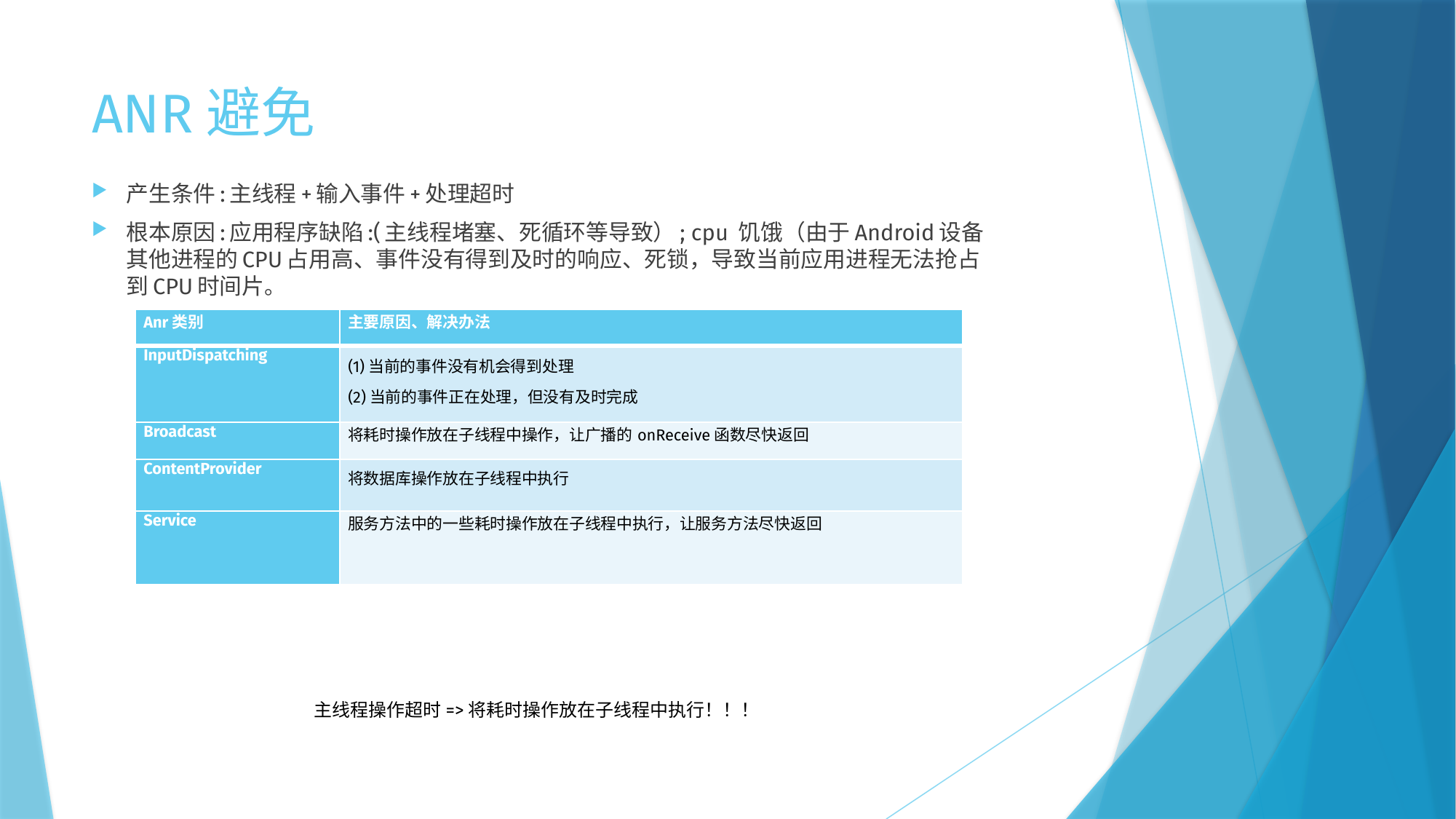

ANR避免
产生条件:主线程+输入事件+处理超时
根本原因:应用程序缺陷:(主线程堵塞、死循环等导致）; cpu 饥饿（由于Android设备其他进程的CPU占用高、事件没有得到及时的响应、死锁，导致当前应用进程无法抢占到CPU时间片。

| Anr类别 | 主要原因、解决办法 |
| --- | --- |
| InputDispatching | (1)当前的事件没有机会得到处理 (2)当前的事件正在处理，但没有及时完成 |
| Broadcast | 将耗时操作放在子线程中操作，让广播的onReceive函数尽快返回 |
| ContentProvider | 将数据库操作放在子线程中执行 |
| Service | 服务方法中的一些耗时操作放在子线程中执行，让服务方法尽快返回 |
主线程操作超时=>将耗时操作放在子线程中执行！！！